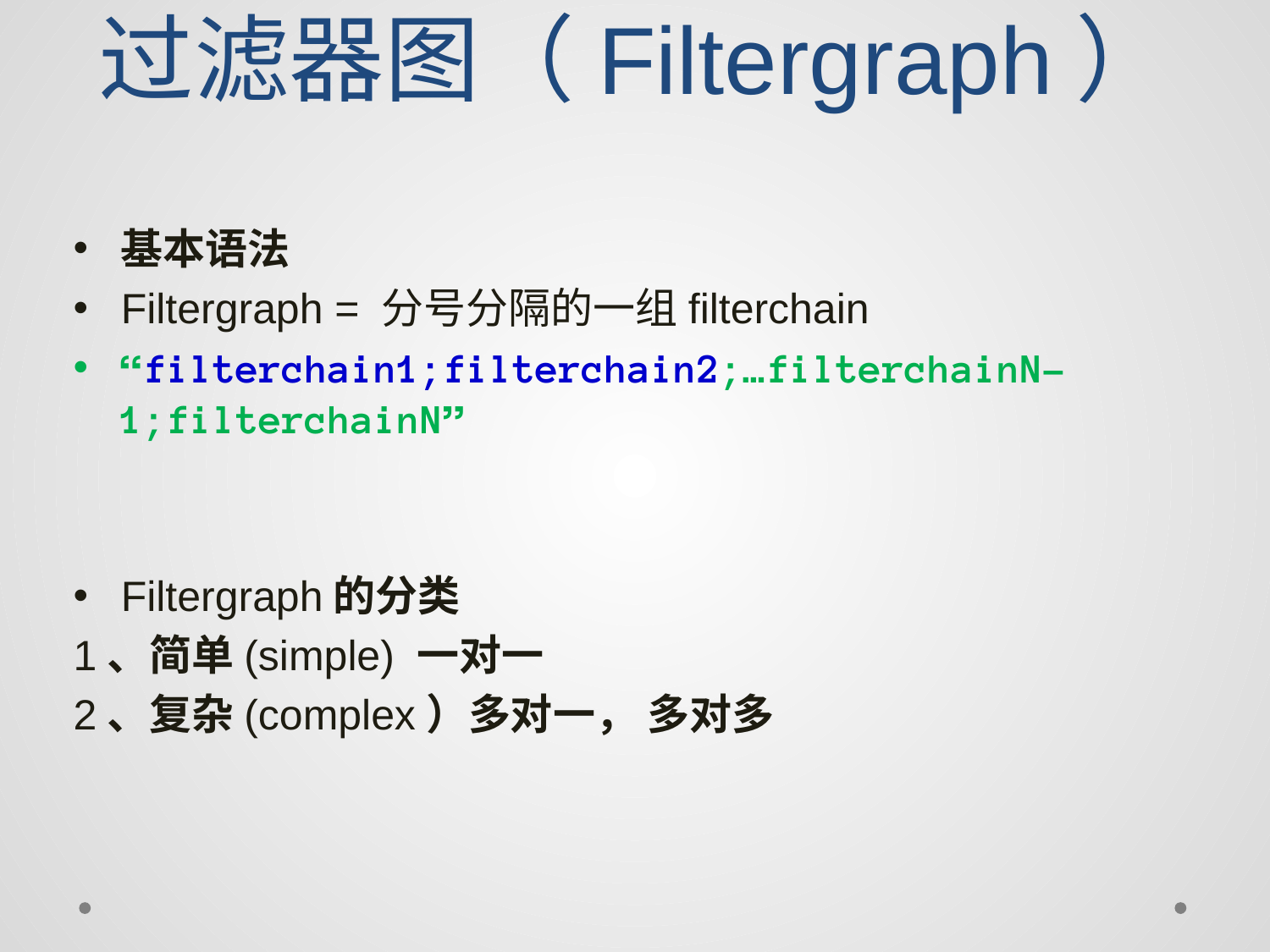

# 过滤器图（Filtergraph）
基本语法
Filtergraph = 分号分隔的一组filterchain
“filterchain1;filterchain2;…filterchainN-1;filterchainN”

Filtergraph的分类
1、简单(simple) 一对一
2、复杂(complex）多对一， 多对多